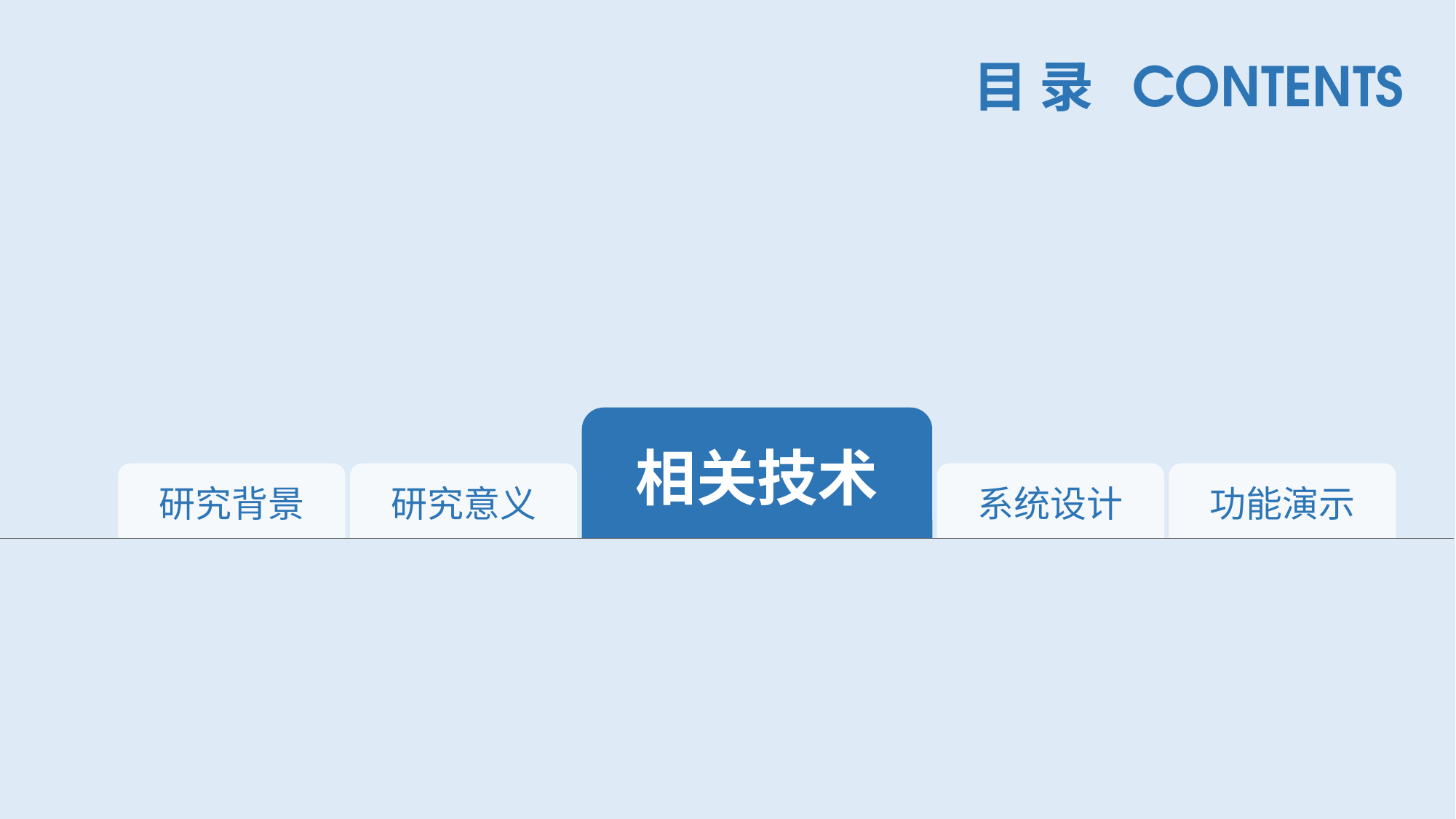

目 录  CONTENTS
相关技术
研究背景
研究意义
系统设计
功能演示